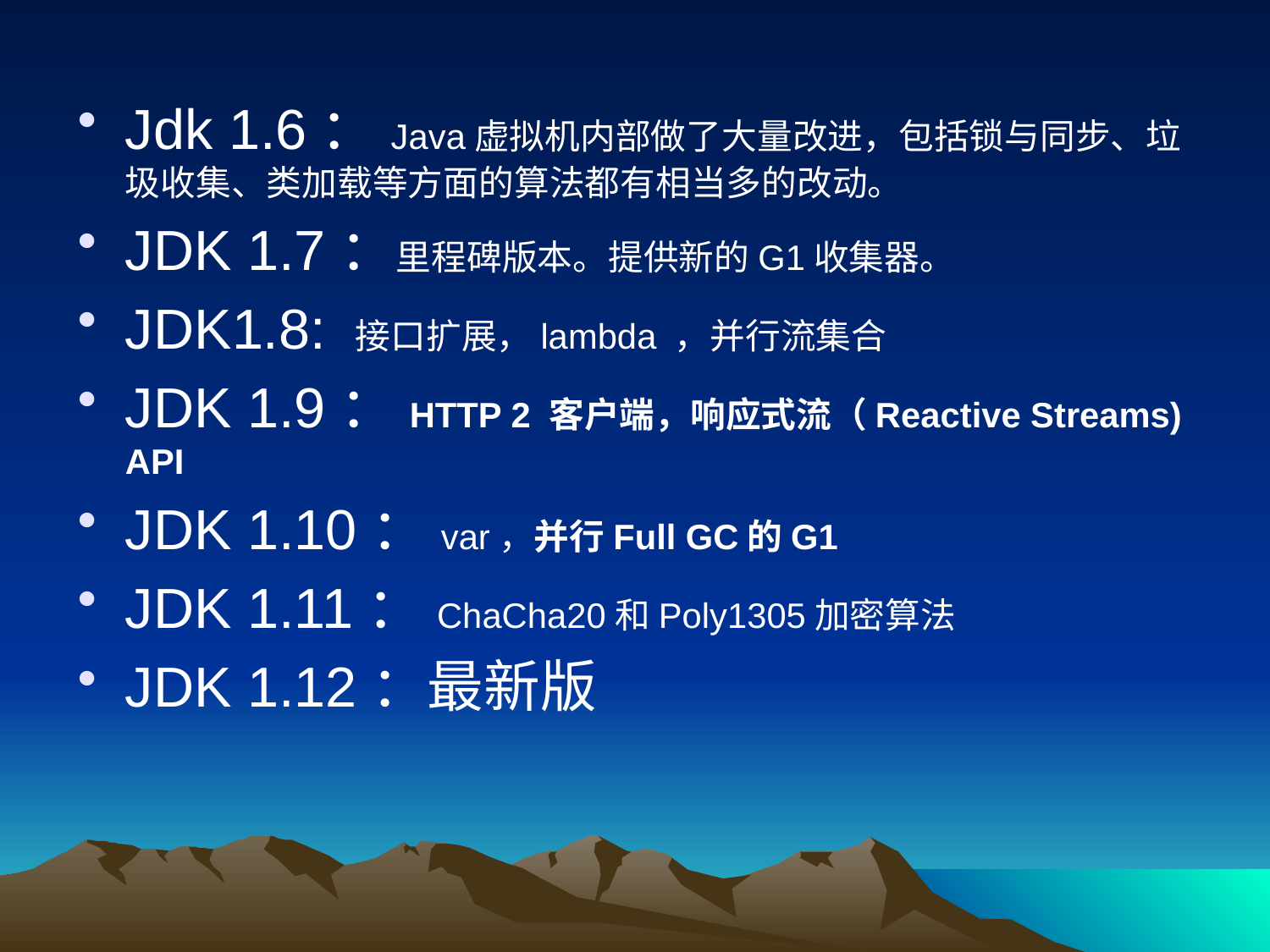

Jdk 1.6：Java虚拟机内部做了大量改进，包括锁与同步、垃圾收集、类加载等方面的算法都有相当多的改动。
JDK 1.7：里程碑版本。提供新的G1收集器。
JDK1.8: 接口扩展，lambda ，并行流集合
JDK 1.9：HTTP 2 客户端，响应式流（Reactive Streams) API
JDK 1.10：var，并行Full GC的G1
JDK 1.11：ChaCha20和Poly1305加密算法
JDK 1.12：最新版